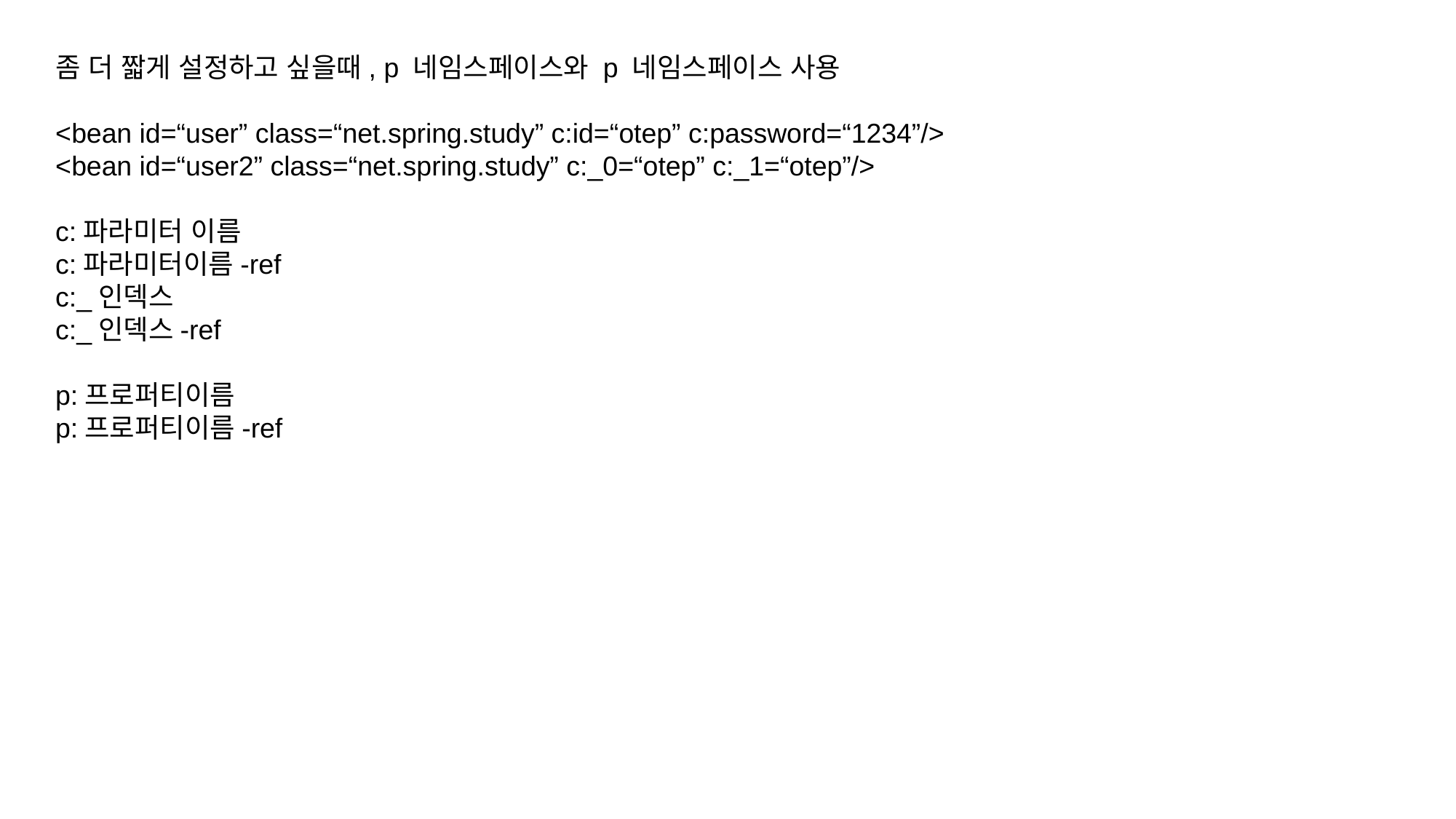

좀 더 짧게 설정하고 싶을때, p 네임스페이스와 p 네임스페이스 사용

<bean id=“user” class=“net.spring.study” c:id=“otep” c:password=“1234”/>
<bean id=“user2” class=“net.spring.study” c:_0=“otep” c:_1=“otep”/>

c:파라미터 이름
c:파라미터이름-ref
c:_인덱스
c:_인덱스-ref

p:프로퍼티이름
p:프로퍼티이름-ref